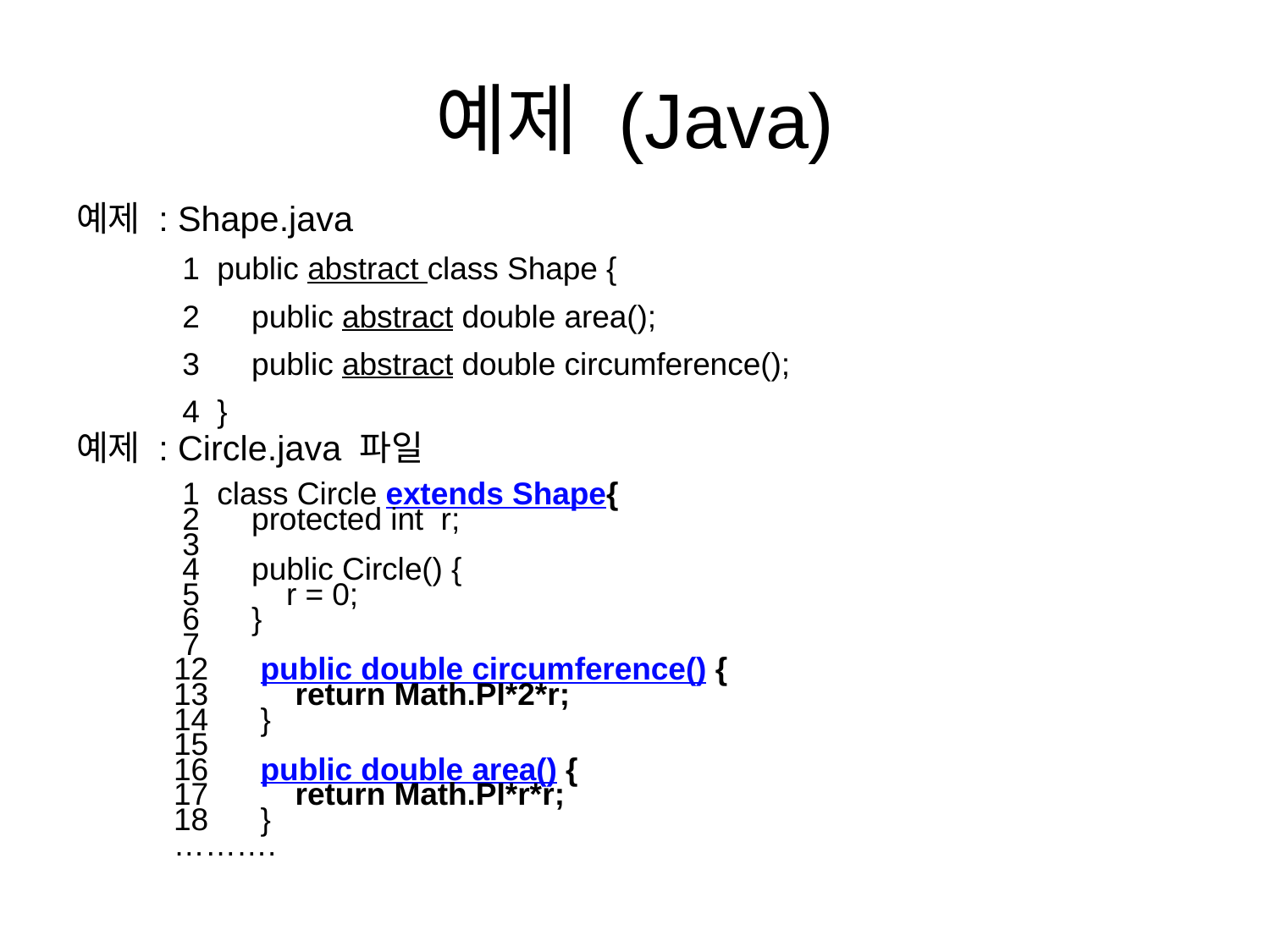

# 예제 (Java)
예제 : Shape.java
     1  public abstract class Shape {
     2      public abstract double area();
     3      public abstract double circumference();
     4  }
예제 : Circle.java 파일

     1  class Circle extends Shape{
     2      protected int  r;
     3
     4      public Circle() {
     5          r = 0;
     6      }
     7
    12      public double circumference() {
    13          return Math.PI*2*r;
    14      }
    15
    16      public double area() {
    17          return Math.PI*r*r;
    18      }
    ……….